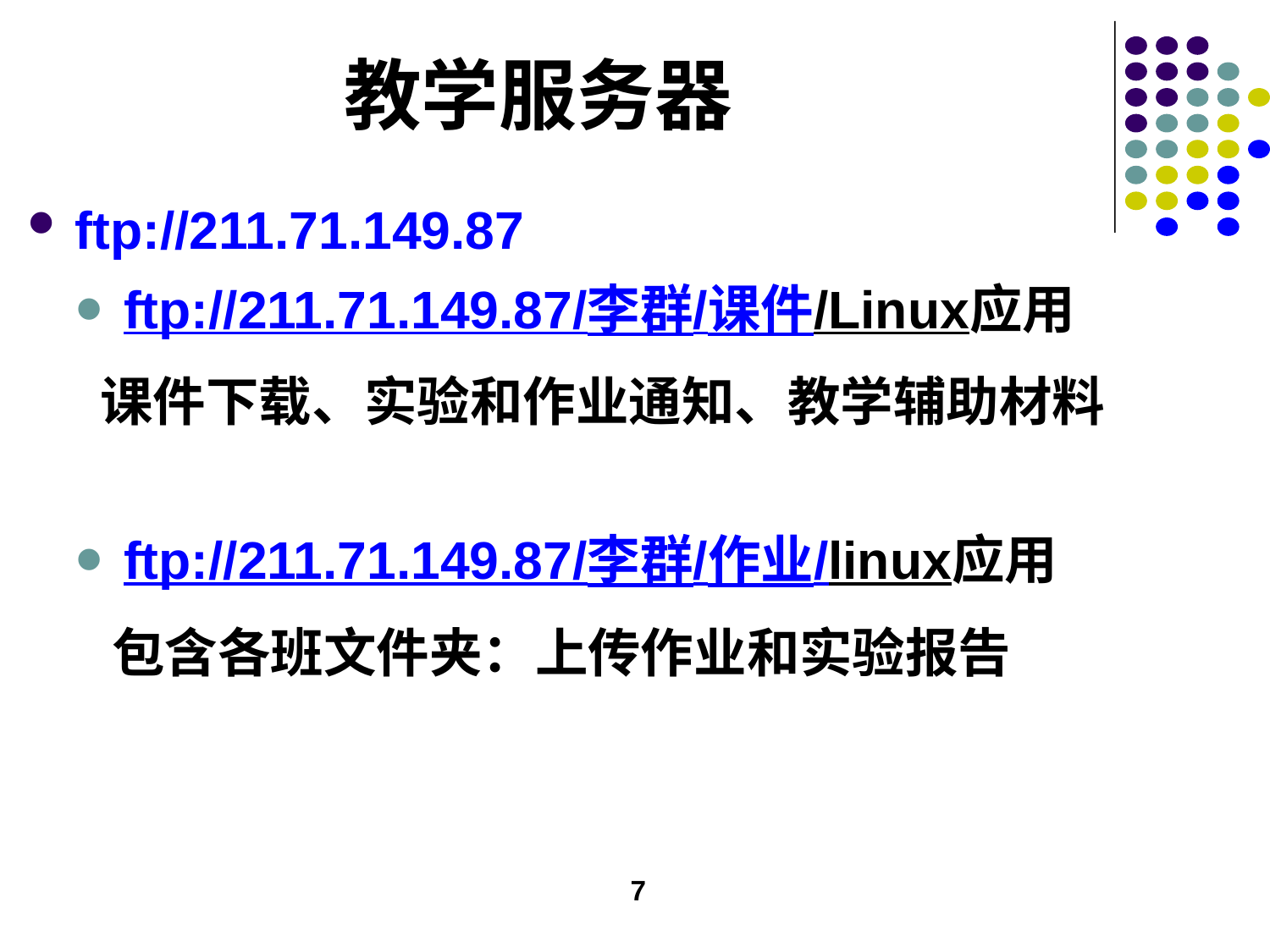

# 教学服务器
ftp://211.71.149.87
ftp://211.71.149.87/李群/课件/Linux应用
 课件下载、实验和作业通知、教学辅助材料

ftp://211.71.149.87/李群/作业/linux应用
  包含各班文件夹：上传作业和实验报告
7